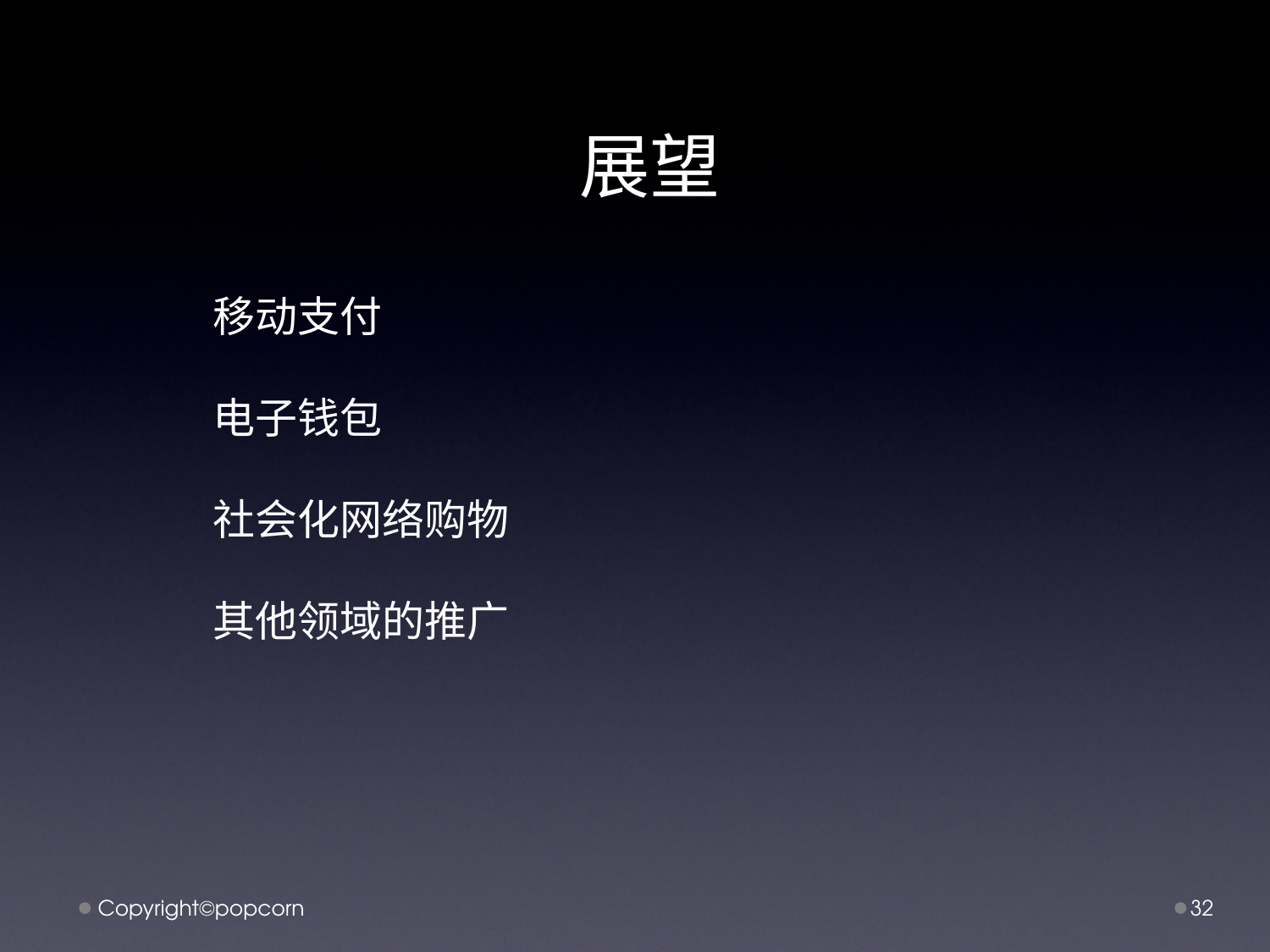

展望
移动支付

电子钱包

社会化网络购物

其他领域的推广
Copyright©popcorn
32